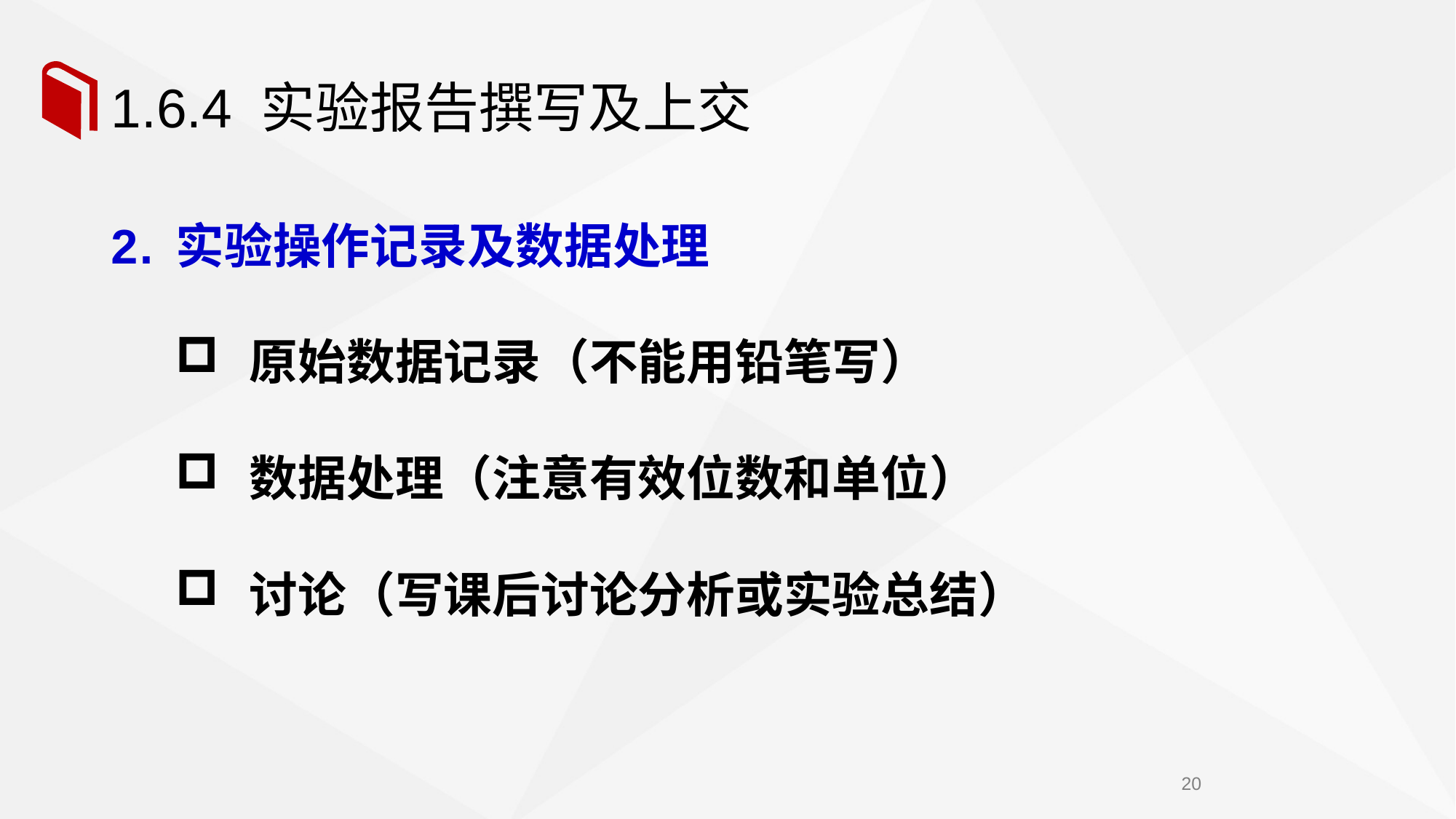

# 1.6.4 实验报告撰写及上交
实验操作记录及数据处理
原始数据记录（不能用铅笔写）
数据处理（注意有效位数和单位）
讨论（写课后讨论分析或实验总结）
20